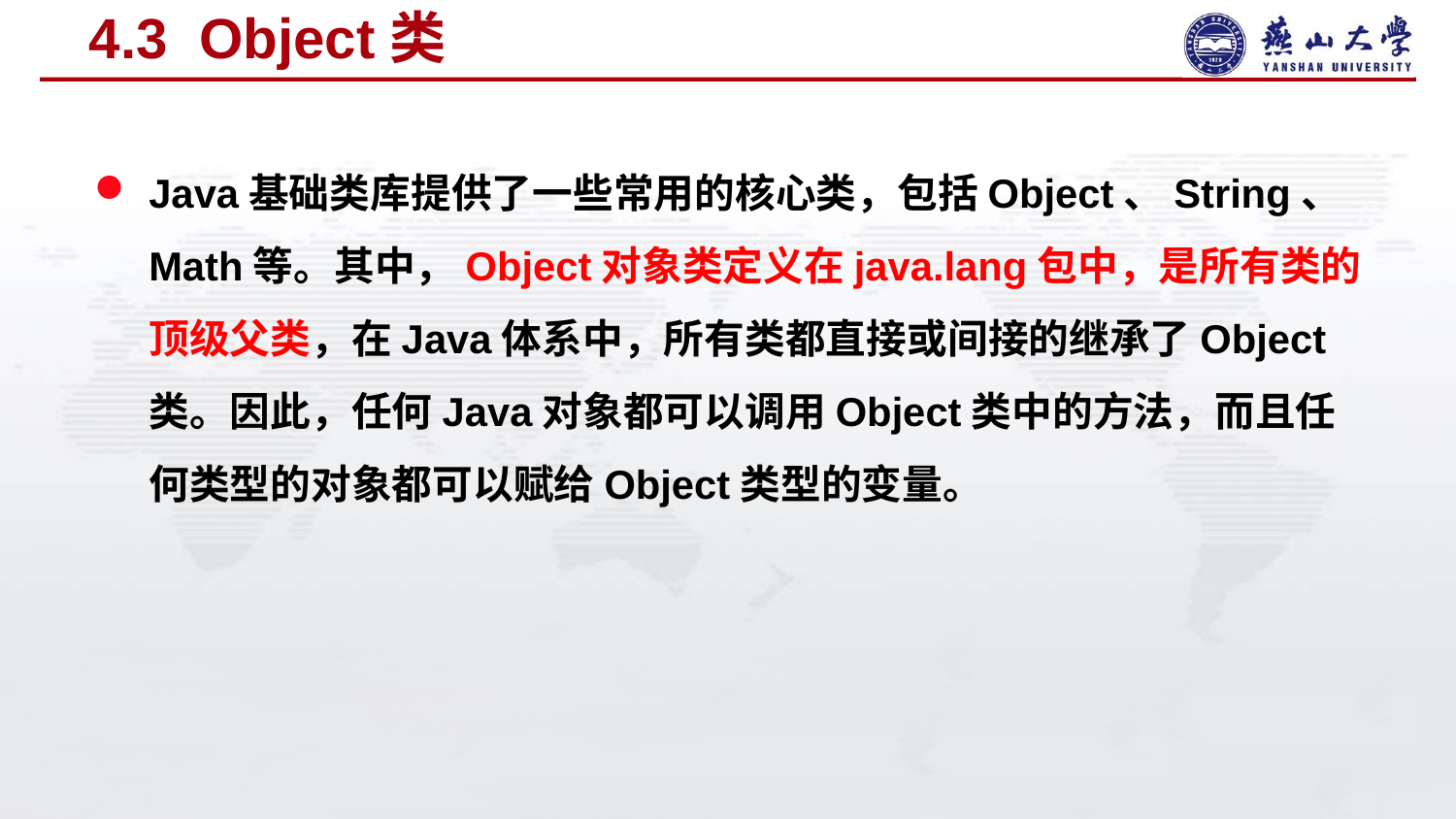

# 4.3  Object类
Java基础类库提供了一些常用的核心类，包括Object、String、Math等。其中，Object对象类定义在java.lang包中，是所有类的顶级父类，在Java体系中，所有类都直接或间接的继承了Object类。因此，任何Java对象都可以调用Object类中的方法，而且任何类型的对象都可以赋给Object类型的变量。